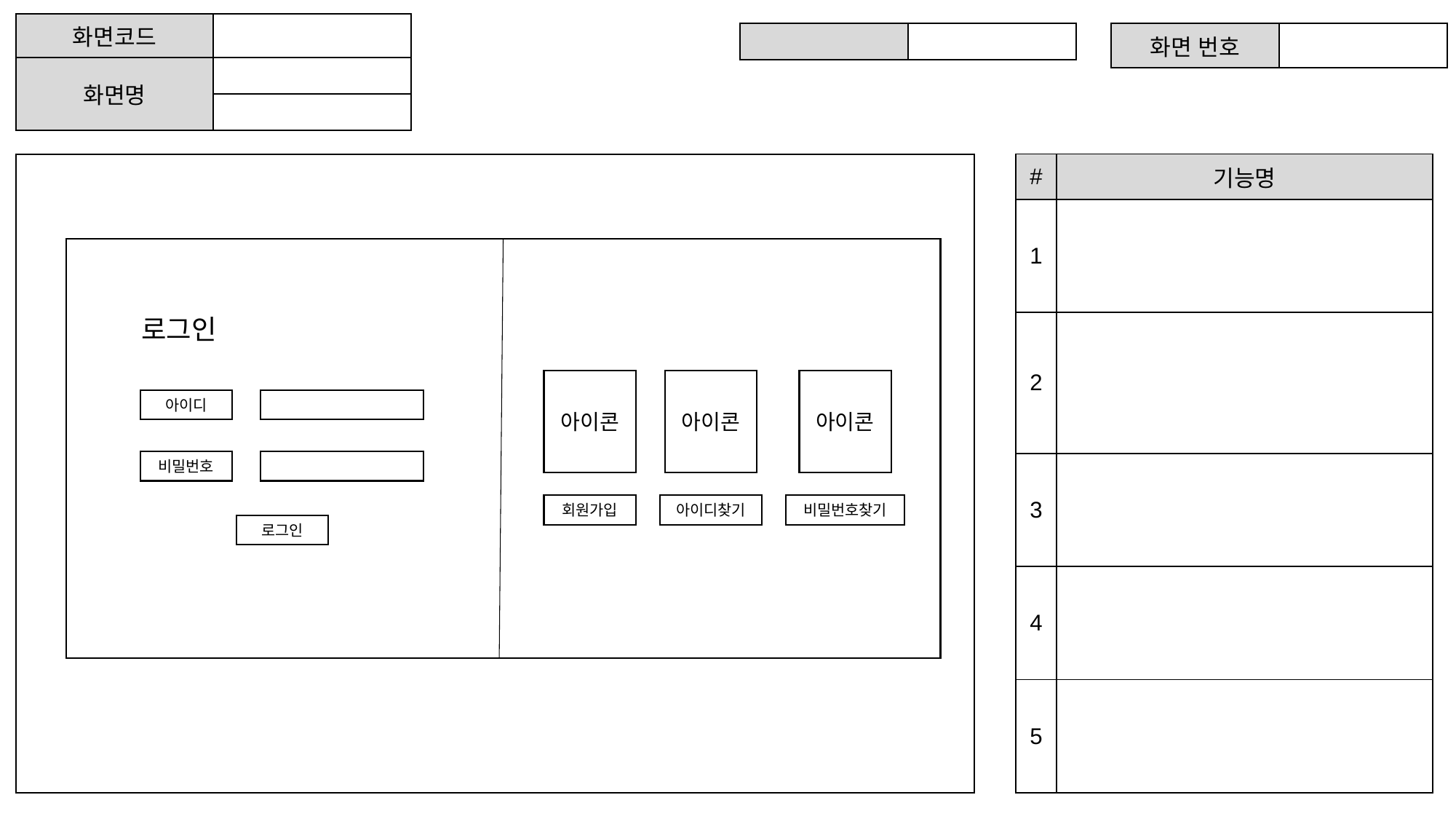

| 화면코드 |  |
| --- | --- |
| 화면명 |  |
|  |  |
|  |  |
| --- | --- |
| 화면 번호 |  |
| --- | --- |

| # | 기능명 |
| --- | --- |
| 1 |  |
| 2 |  |
| 3 |  |
| 4 |  |
| 5 |  |

로그인
아이콘
아이콘
아이콘
아이디

비밀번호

회원가입
아이디찾기
비밀번호찾기
로그인